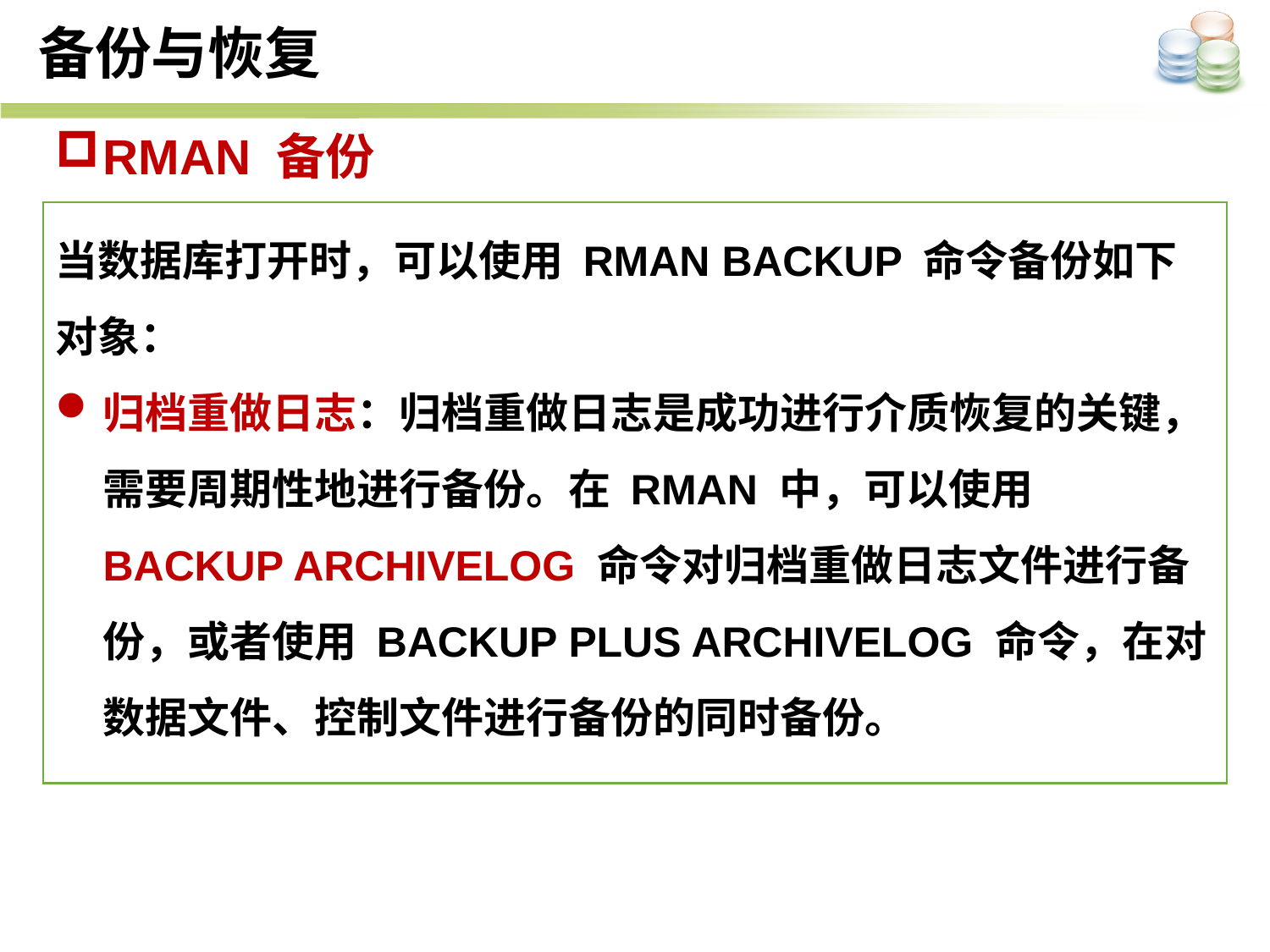

备份与恢复
RMAN 备份
当数据库打开时，可以使用 RMAN BACKUP 命令备份如下对象：
归档重做日志：归档重做日志是成功进行介质恢复的关键，需要周期性地进行备份。在 RMAN 中，可以使用 BACKUP ARCHIVELOG 命令对归档重做日志文件进行备份，或者使用 BACKUP PLUS ARCHIVELOG 命令，在对数据文件、控制文件进行备份的同时备份。
58